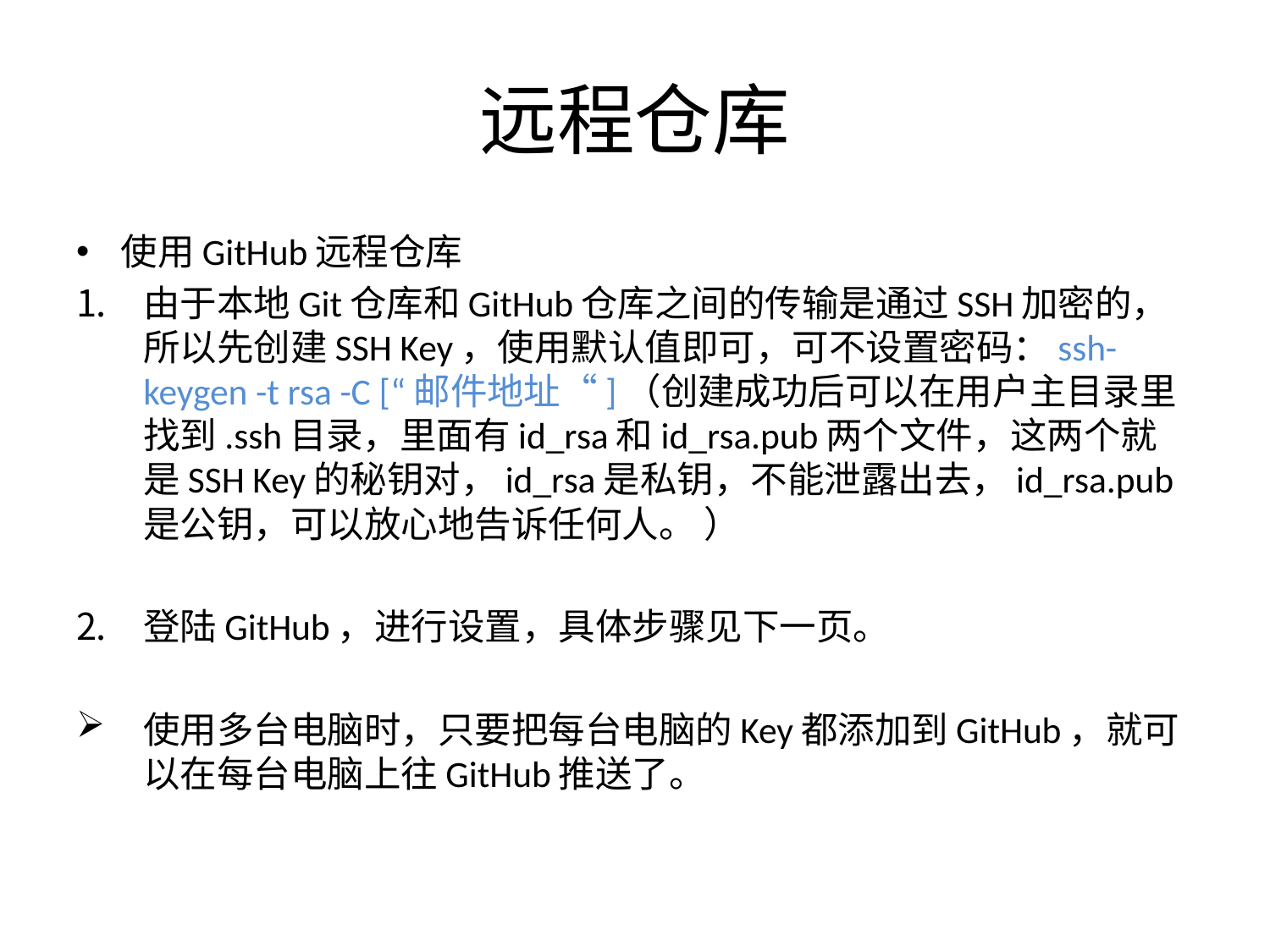

# 远程仓库
使用GitHub远程仓库
由于本地Git仓库和GitHub仓库之间的传输是通过SSH加密的，所以先创建SSH Key，使用默认值即可，可不设置密码：ssh-keygen -t rsa -C [“邮件地址“]（创建成功后可以在用户主目录里找到.ssh目录，里面有id_rsa和id_rsa.pub两个文件，这两个就是SSH Key的秘钥对，id_rsa是私钥，不能泄露出去，id_rsa.pub是公钥，可以放心地告诉任何人。 ）

登陆GitHub，进行设置，具体步骤见下一页。

使用多台电脑时，只要把每台电脑的Key都添加到GitHub，就可以在每台电脑上往GitHub推送了。